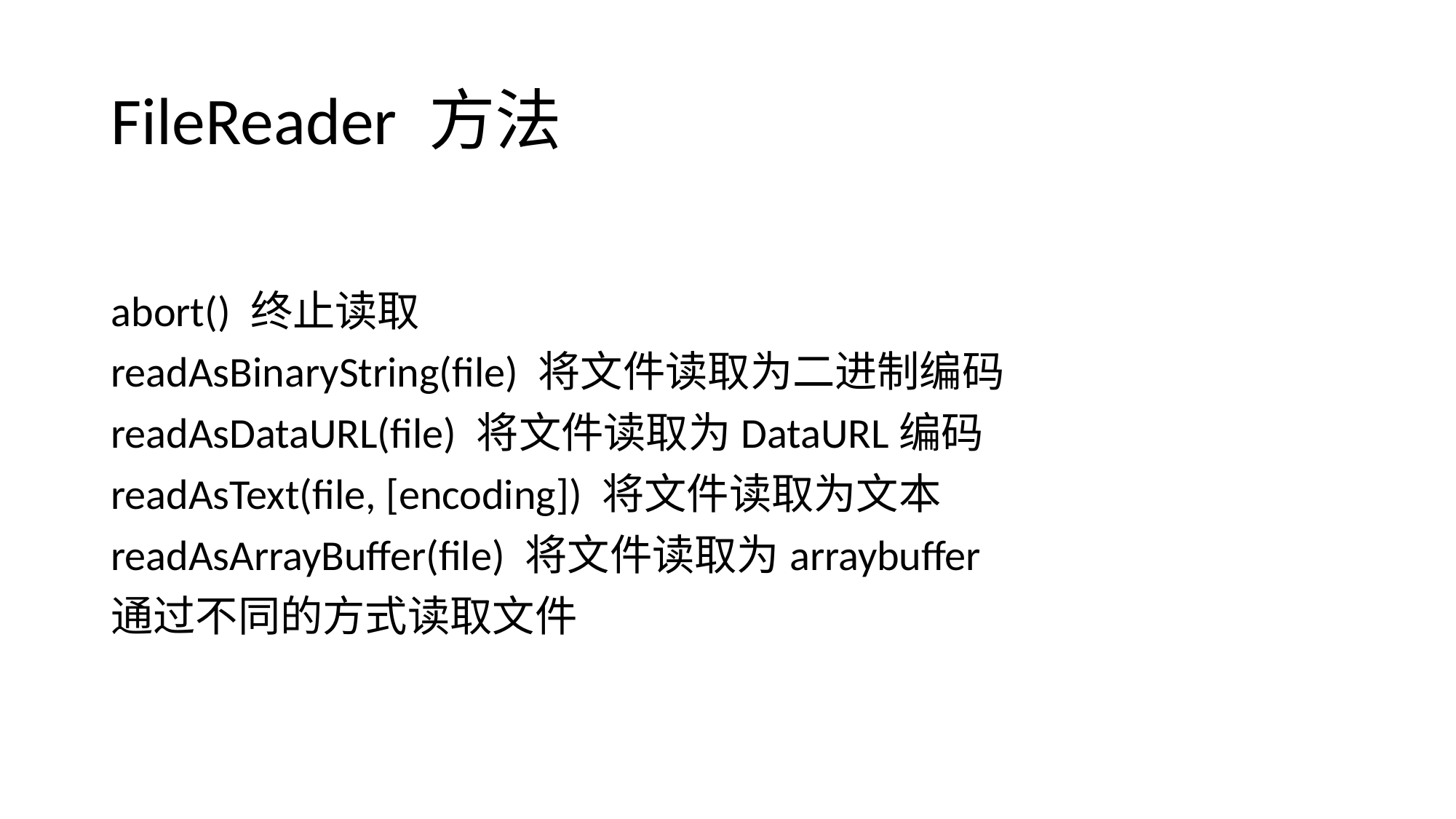

# FileReader 方法

abort() 终止读取
readAsBinaryString(file) 将文件读取为二进制编码
readAsDataURL(file) 将文件读取为DataURL编码
readAsText(file, [encoding]) 将文件读取为文本
readAsArrayBuffer(file)​​​​​​​ 将文件读取为arraybuffer
通过不同的方式读取文件